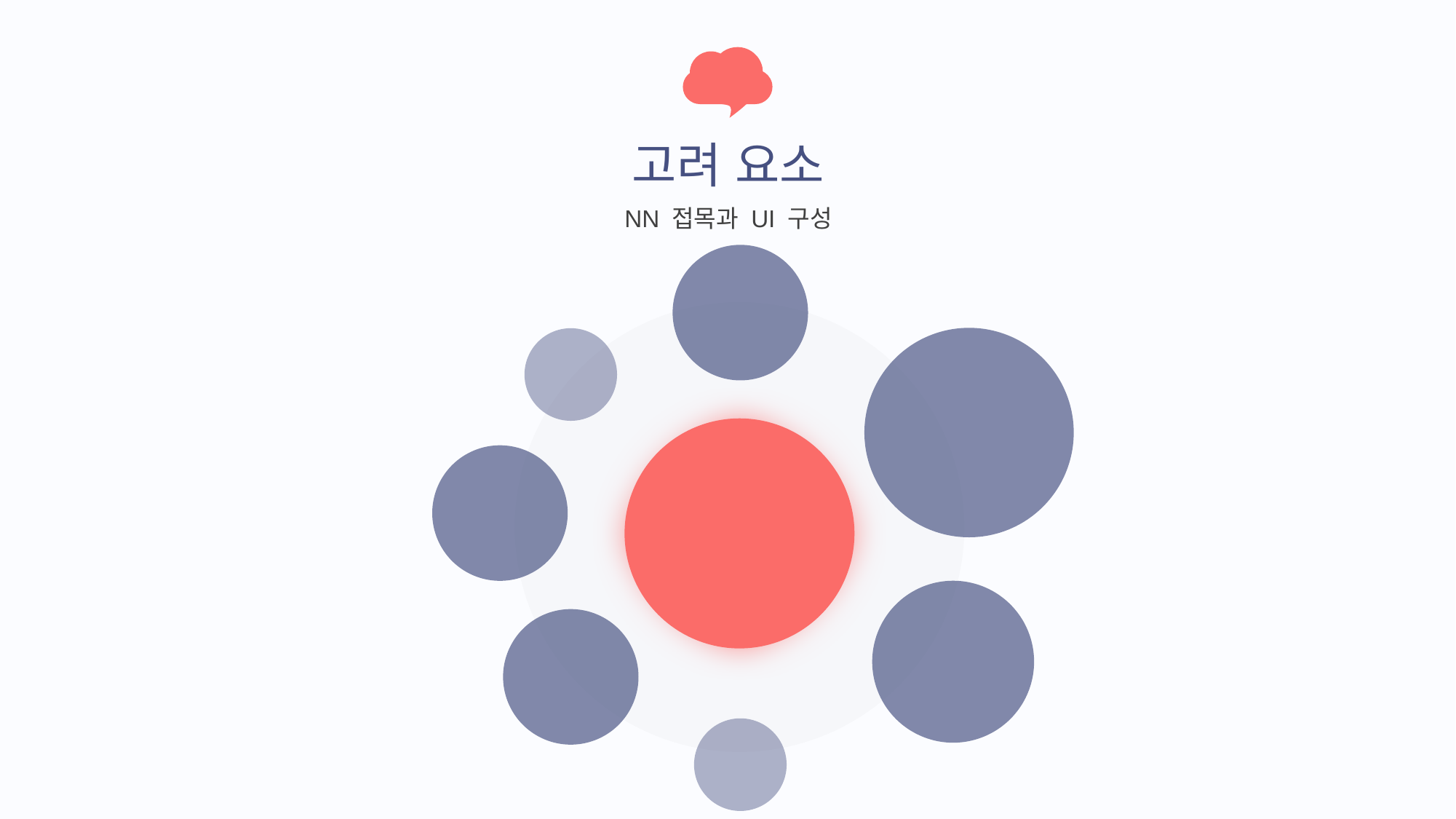

Q4
고려 요소
NN 접목과 UI 구성

데이터 관리
15%

머신러닝 도입
40%

기타

고민

식단 서비스
15%

UI 구성
25%

추가기능
3%

기타